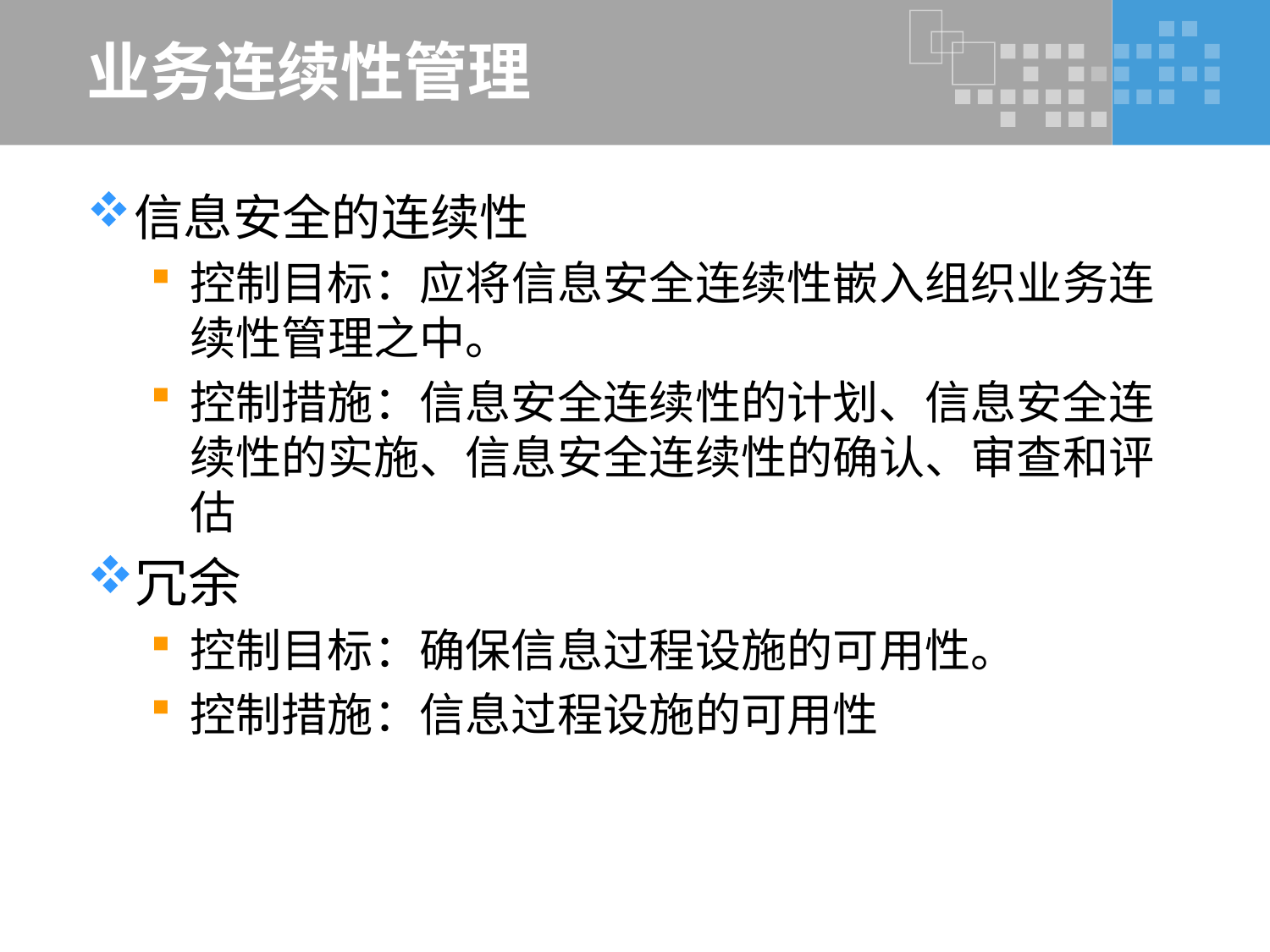

# 业务连续性管理
信息安全的连续性
控制目标：应将信息安全连续性嵌入组织业务连续性管理之中。
控制措施：信息安全连续性的计划、信息安全连续性的实施、信息安全连续性的确认、审查和评估
冗余
控制目标：确保信息过程设施的可用性。
控制措施：信息过程设施的可用性

46